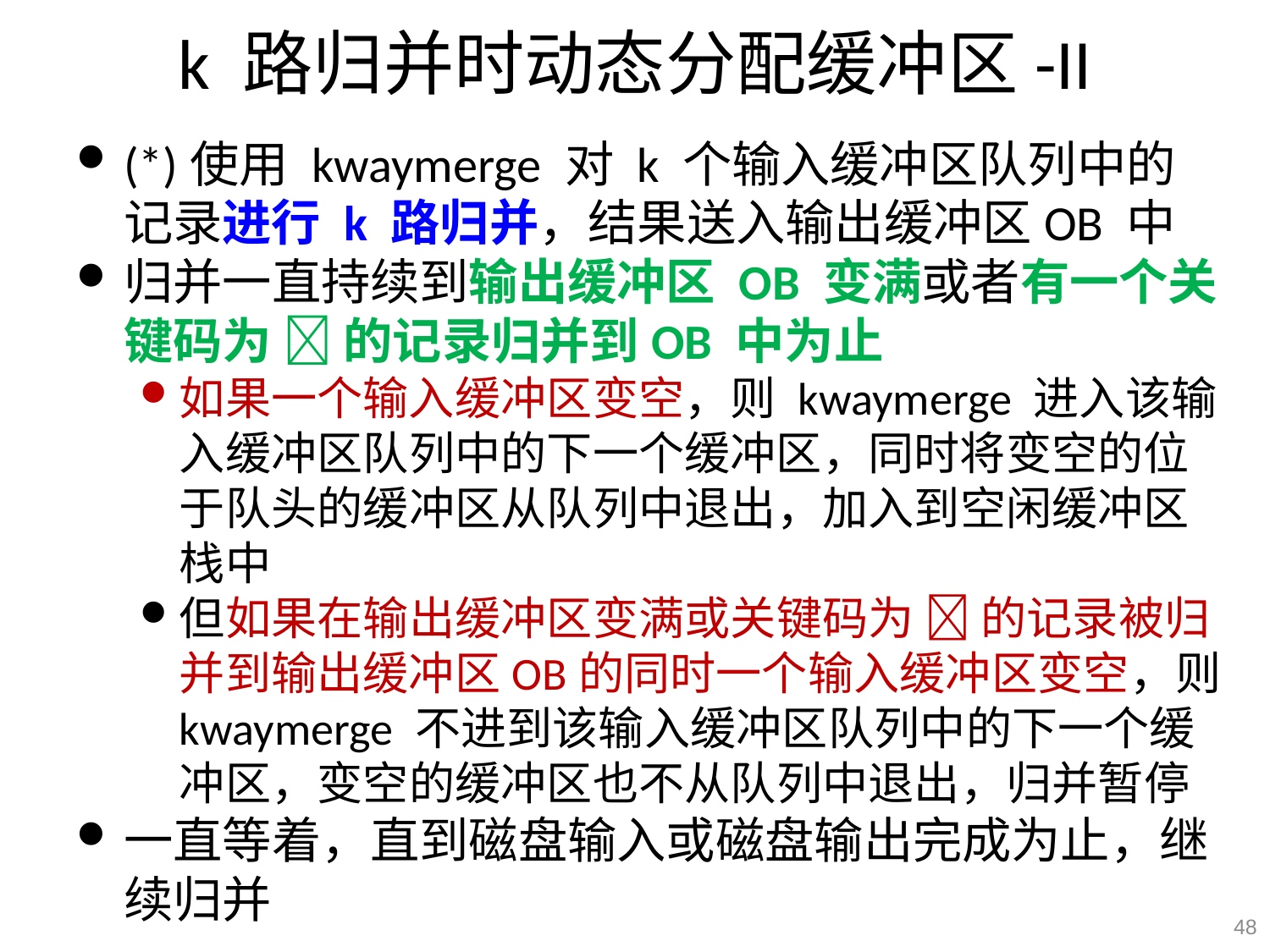

# k 路归并时动态分配缓冲区-II
(*)使用 kwaymerge 对 k 个输入缓冲区队列中的记录进行 k 路归并，结果送入输出缓冲区OB 中
归并一直持续到输出缓冲区 OB 变满或者有一个关键码为 ∞ 的记录归并到OB 中为止
如果一个输入缓冲区变空，则 kwaymerge 进入该输入缓冲区队列中的下一个缓冲区，同时将变空的位于队头的缓冲区从队列中退出，加入到空闲缓冲区栈中
但如果在输出缓冲区变满或关键码为 ∞ 的记录被归并到输出缓冲区OB的同时一个输入缓冲区变空，则 kwaymerge 不进到该输入缓冲区队列中的下一个缓冲区，变空的缓冲区也不从队列中退出，归并暂停
一直等着，直到磁盘输入或磁盘输出完成为止，继续归并
48